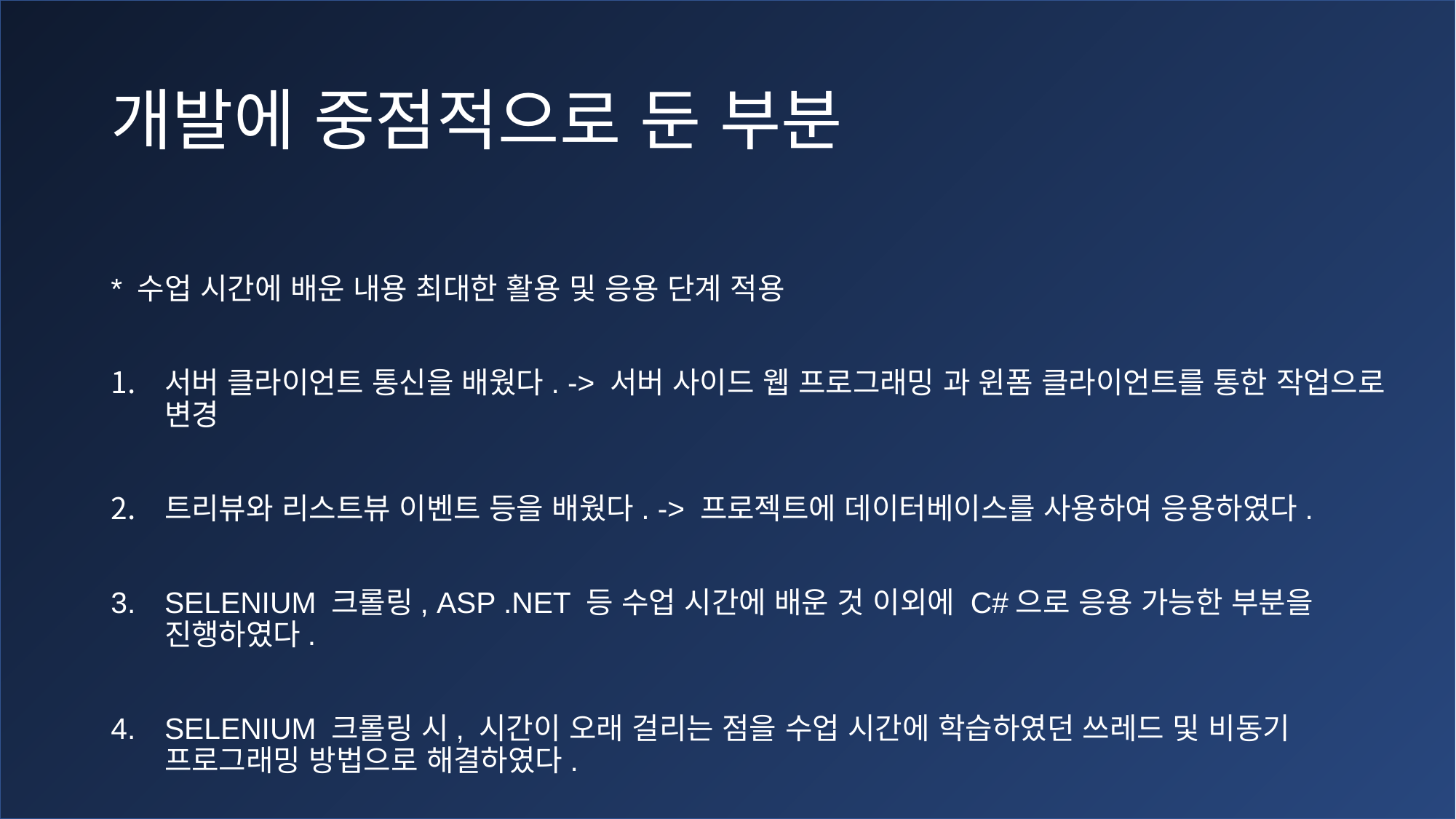

# 개발에 중점적으로 둔 부분

* 수업 시간에 배운 내용 최대한 활용 및 응용 단계 적용

서버 클라이언트 통신을 배웠다. -> 서버 사이드 웹 프로그래밍 과 윈폼 클라이언트를 통한 작업으로 변경

트리뷰와 리스트뷰 이벤트 등을 배웠다. -> 프로젝트에 데이터베이스를 사용하여 응용하였다.

SELENIUM 크롤링, ASP .NET 등 수업 시간에 배운 것 이외에 C#으로 응용 가능한 부분을 진행하였다.

SELENIUM 크롤링 시, 시간이 오래 걸리는 점을 수업 시간에 학습하였던 쓰레드 및 비동기 프로그래밍 방법으로 해결하였다.